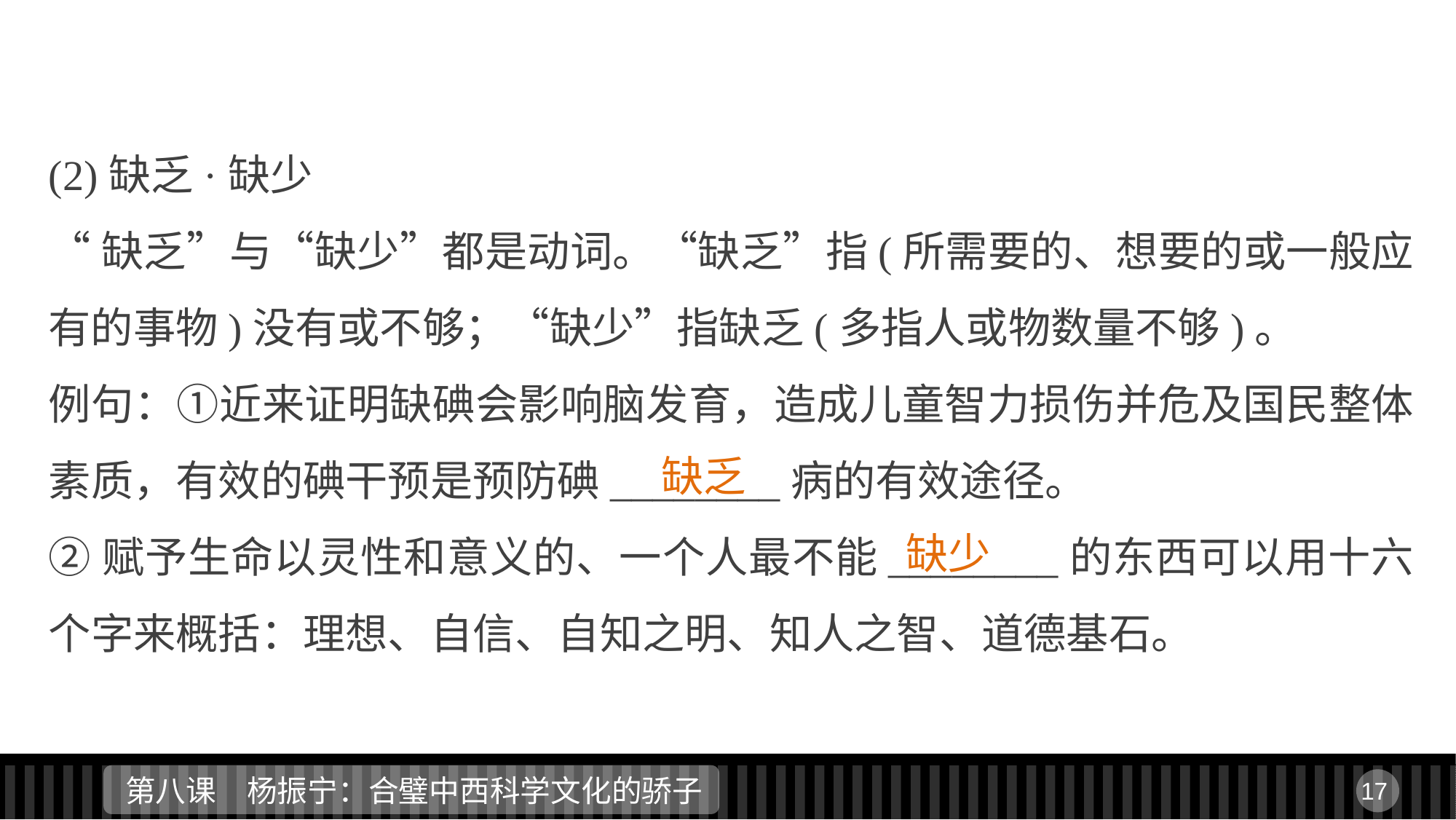

(2)缺乏·缺少
“缺乏”与“缺少”都是动词。“缺乏”指(所需要的、想要的或一般应有的事物)没有或不够；“缺少”指缺乏(多指人或物数量不够)。
例句：①近来证明缺碘会影响脑发育，造成儿童智力损伤并危及国民整体素质，有效的碘干预是预防碘________病的有效途径。
②赋予生命以灵性和意义的、一个人最不能________的东西可以用十六个字来概括：理想、自信、自知之明、知人之智、道德基石。
缺乏
缺少